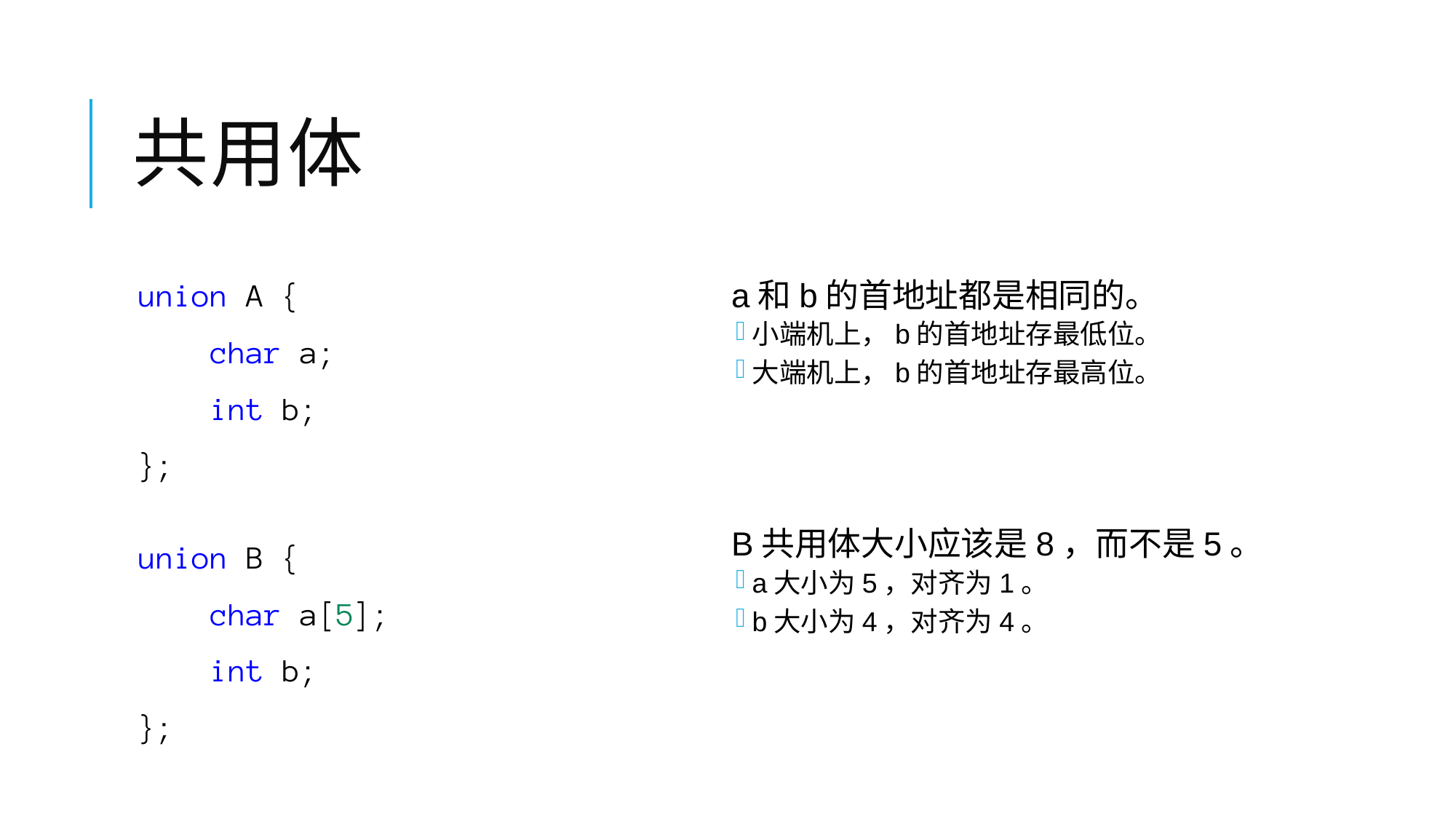

# 共用体
union A {
    char a;
    int b;
};
union B {
    char a[5];
    int b;
};
a和b的首地址都是相同的。
小端机上，b的首地址存最低位。
大端机上，b的首地址存最高位。

B共用体大小应该是8，而不是5。
a大小为5，对齐为1。
b大小为4，对齐为4。